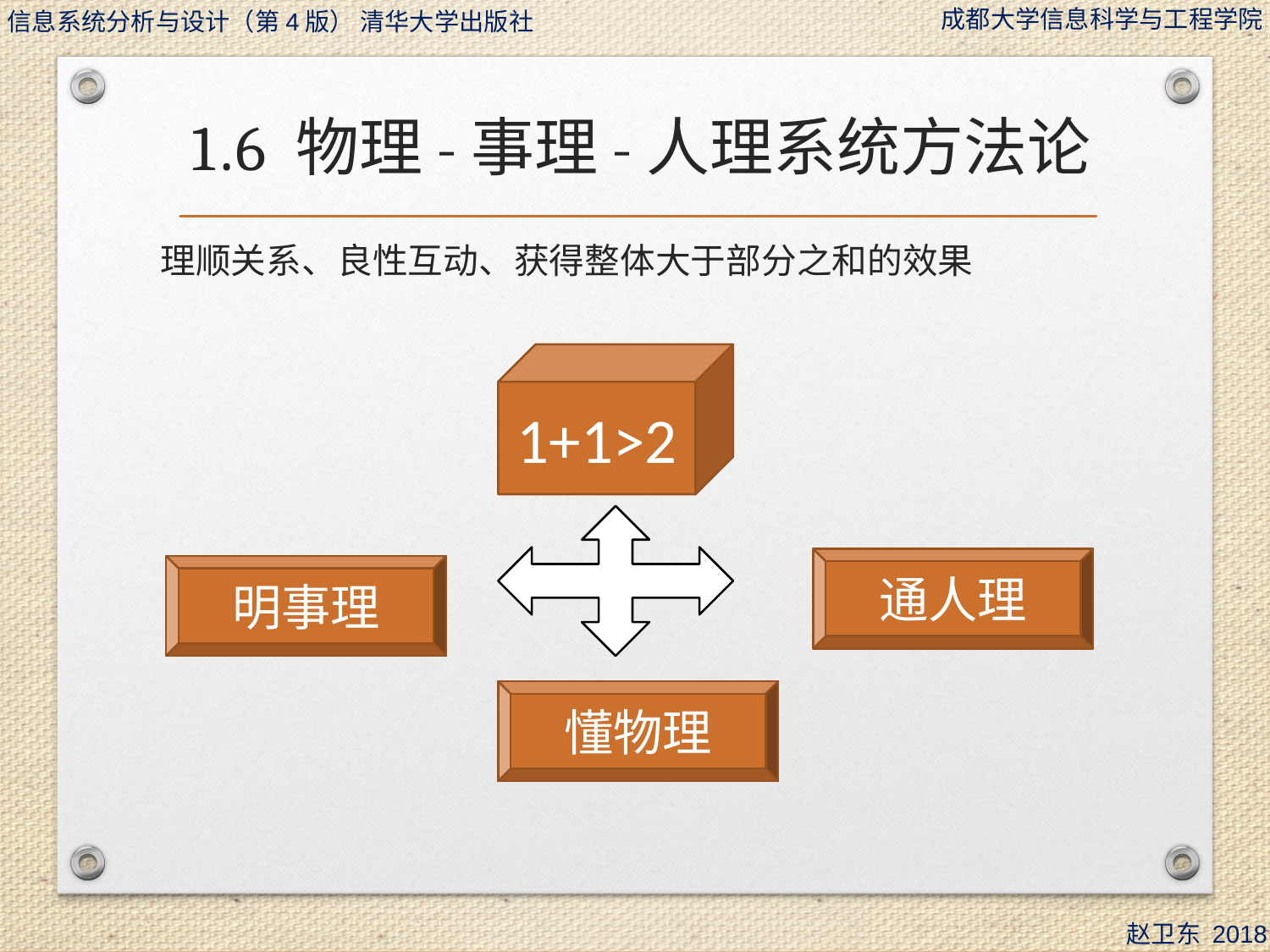

# 1.6 物理-事理-人理系统方法论
理顺关系、良性互动、获得整体大于部分之和的效果
1+1>2

通人理
明事理
懂物理